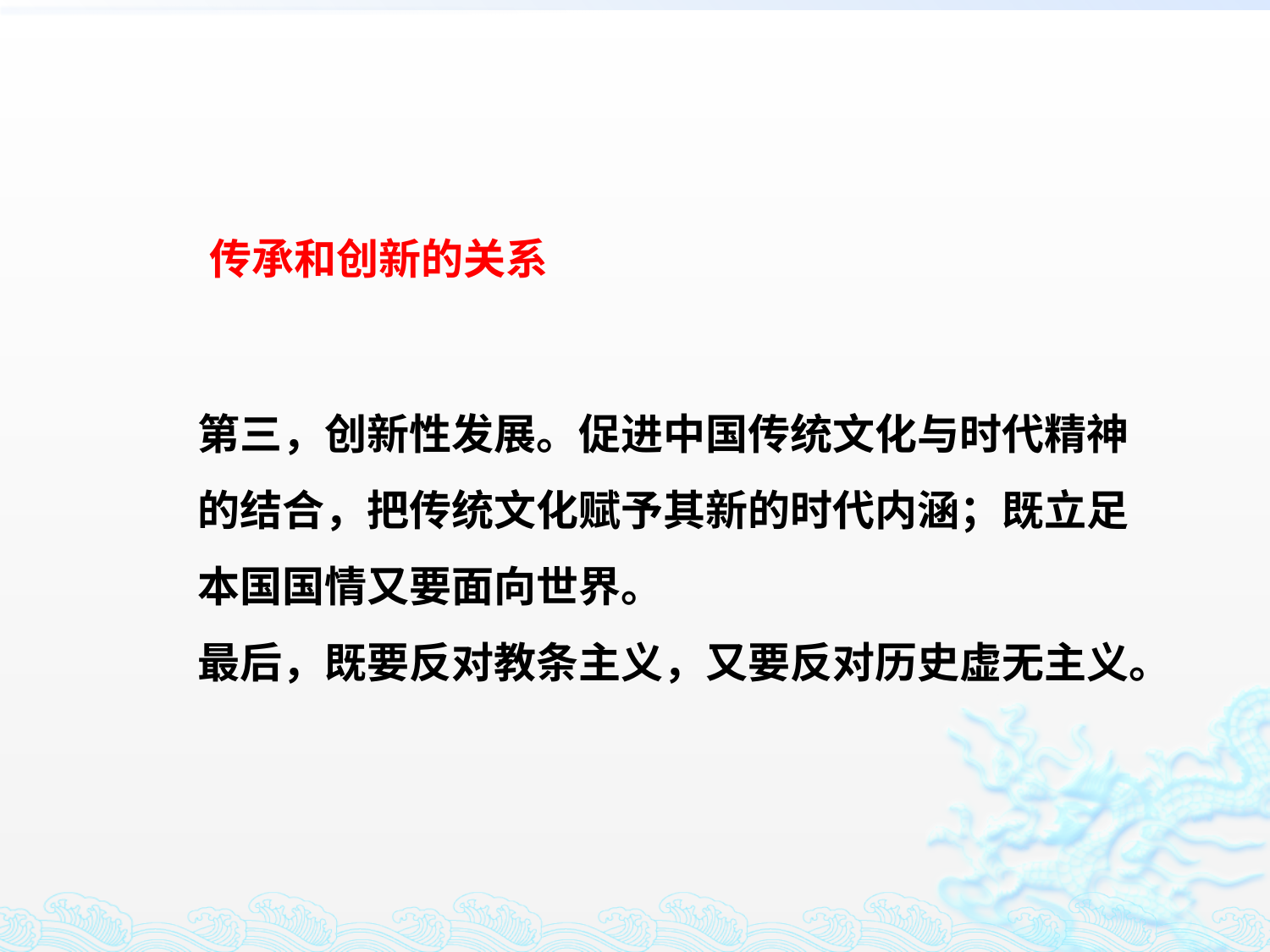

传承和创新的关系
第三，创新性发展。促进中国传统文化与时代精神的结合，把传统文化赋予其新的时代内涵；既立足本国国情又要面向世界。
最后，既要反对教条主义，又要反对历史虚无主义。